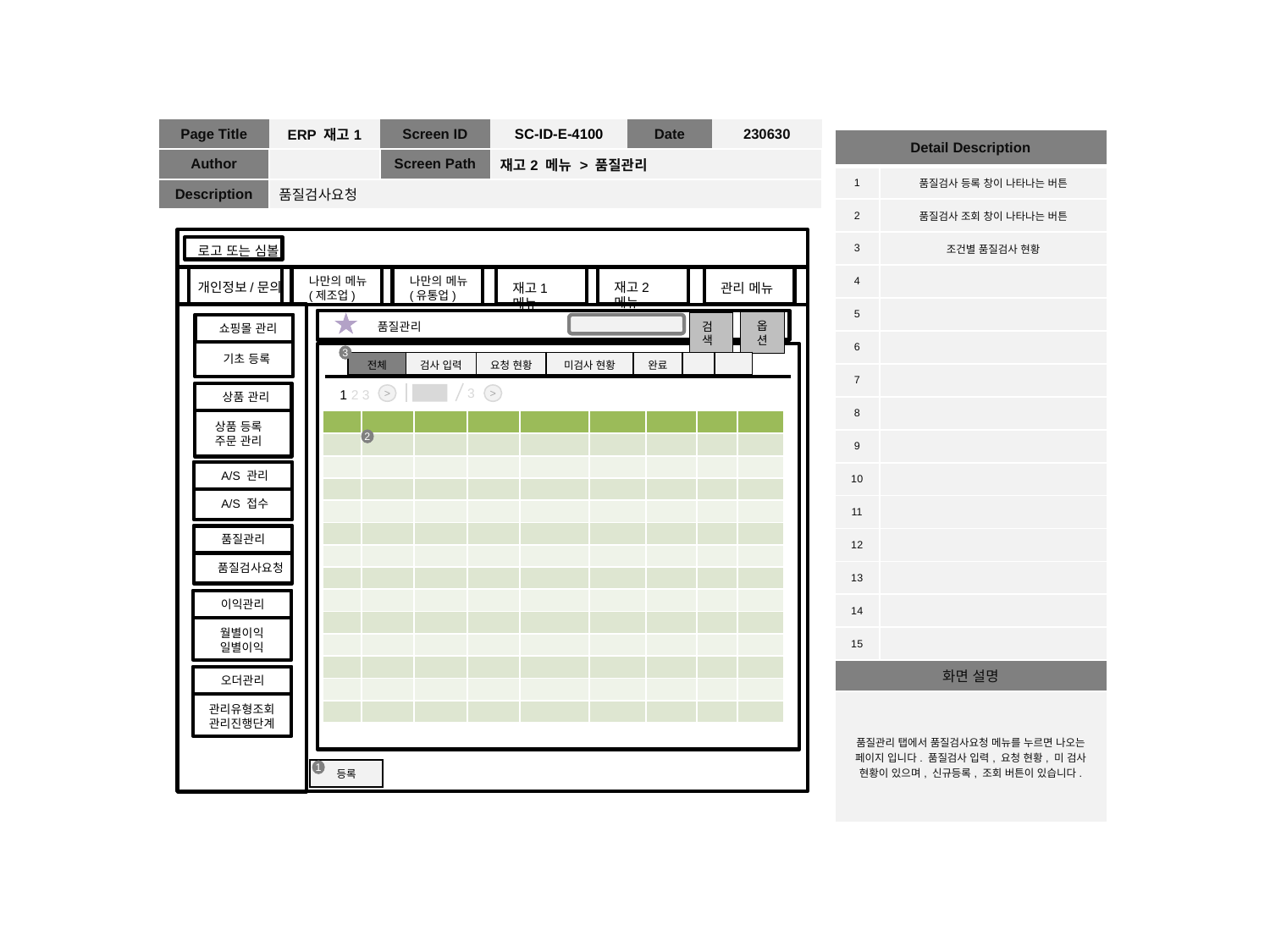

| Page Title | ERP 재고1 | Screen ID | SC-ID-E-4100 | Date | 230630 |
| --- | --- | --- | --- | --- | --- |
| Author |  | Screen Path | 재고2 메뉴 > 품질관리 |  |  |
| Description | 품질검사요청 |  |  |  |  |
| Detail Description |  |
| --- | --- |
| 1 | 품질검사 등록 창이 나타나는 버튼 |
| 2 | 품질검사 조회 창이 나타나는 버튼 |
| 3 | 조건별 품질검사 현황 |
| 4 |  |
| 5 |  |
| 6 |  |
| 7 |  |
| 8 |  |
| 9 |  |
| 10 |  |
| 11 |  |
| 12 |  |
| 13 |  |
| 14 |  |
| 15 |  |
| 화면 설명 |  |
| 품질관리 탭에서 품질검사요청 메뉴를 누르면 나오는 페이지 입니다. 품질검사 입력, 요청 현황, 미 검사 현황이 있으며, 신규등록, 조회 버튼이 있습니다. |  |

로고 또는 심볼

나만의 메뉴(제조업)
나만의 메뉴(유통업)
재고2 메뉴
개인정보/문의
재고1 메뉴
관리 메뉴

옵션
옵션

검색
품질관리

쇼핑몰 관리

기초 등록
3
| 전체 | 검사 입력 | 요청 현황 | 미검사 현황 | 완료 |  |  |
| --- | --- | --- | --- | --- | --- | --- |
3
1 2 3

상품 관리

>
>
3
|  |  |  |  |  |  |  |  |  |
| --- | --- | --- | --- | --- | --- | --- | --- | --- |
|  |  |  |  |  |  |  |  |  |
|  |  |  |  |  |  |  |  |  |
|  |  |  |  |  |  |  |  |  |
|  |  |  |  |  |  |  |  |  |
|  |  |  |  |  |  |  |  |  |
|  |  |  |  |  |  |  |  |  |
|  |  |  |  |  |  |  |  |  |
|  |  |  |  |  |  |  |  |  |
|  |  |  |  |  |  |  |  |  |
|  |  |  |  |  |  |  |  |  |
|  |  |  |  |  |  |  |  |  |
|  |  |  |  |  |  |  |  |  |
|  |  |  |  |  |  |  |  |  |
상품 등록
주문 관리
2

A/S 관리
3
A/S 접수

품질관리
3
품질검사요청

이익관리
3
월별이익
일별이익

오더관리
관리유형조회
관리진행단계
| 등록 |
| --- |
1